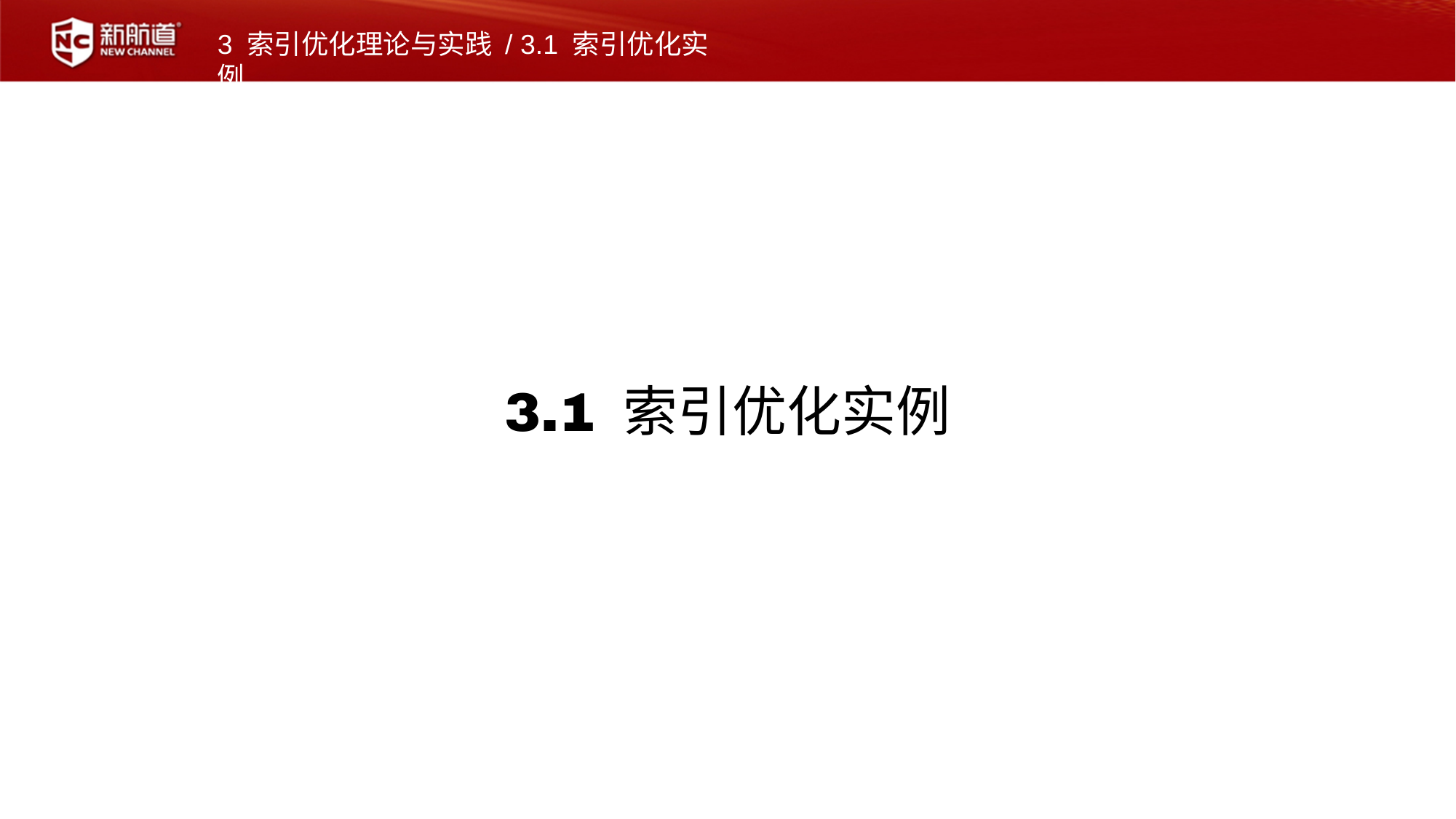

3 索引优化理论与实践 / 3.1 索引优化实例
3.1 索引优化实例